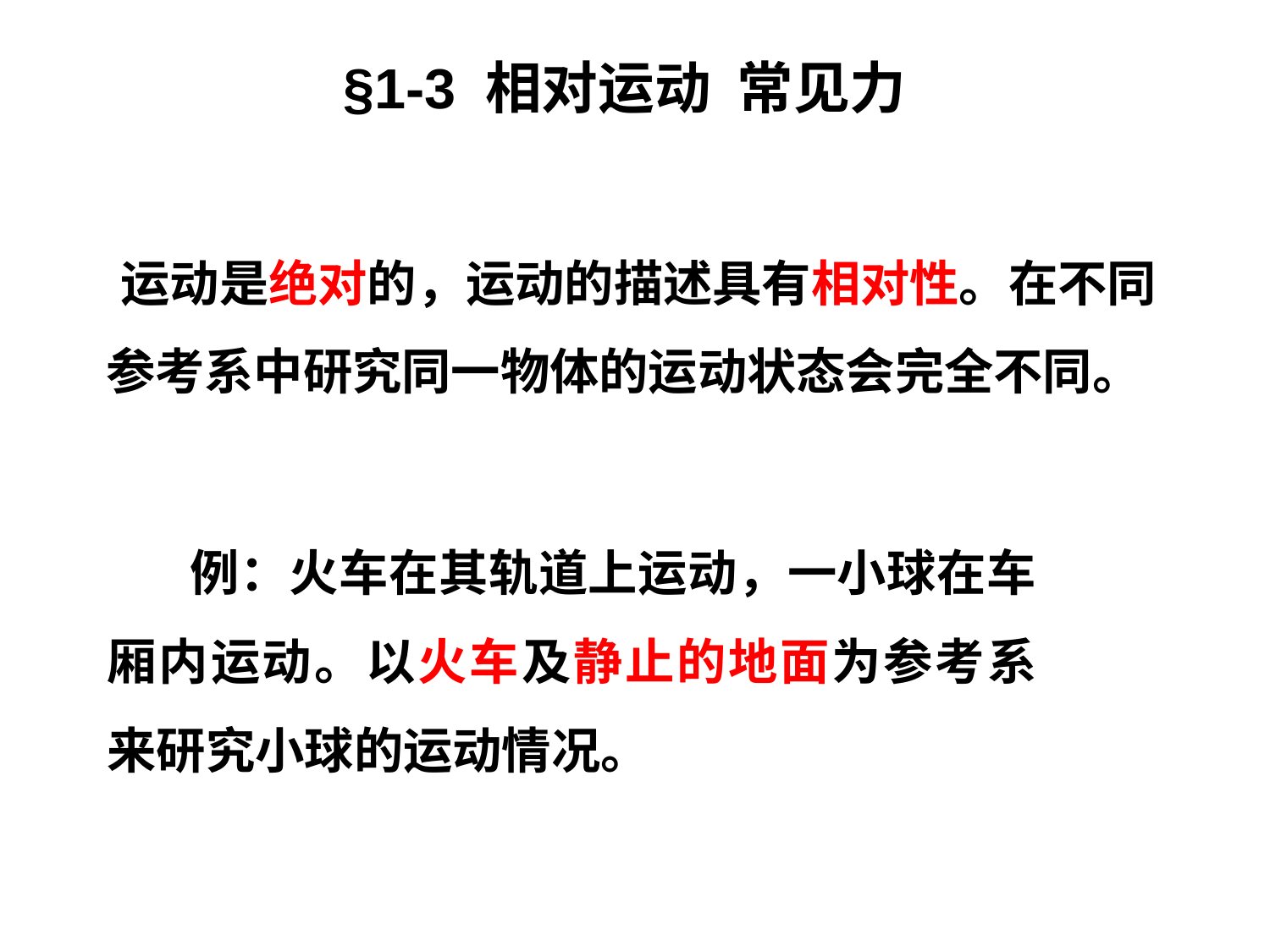

§1-3 相对运动  常见力
 运动是绝对的，运动的描述具有相对性。在不同参考系中研究同一物体的运动状态会完全不同。
      例：火车在其轨道上运动，一小球在车厢内运动。以火车及静止的地面为参考系来研究小球的运动情况。